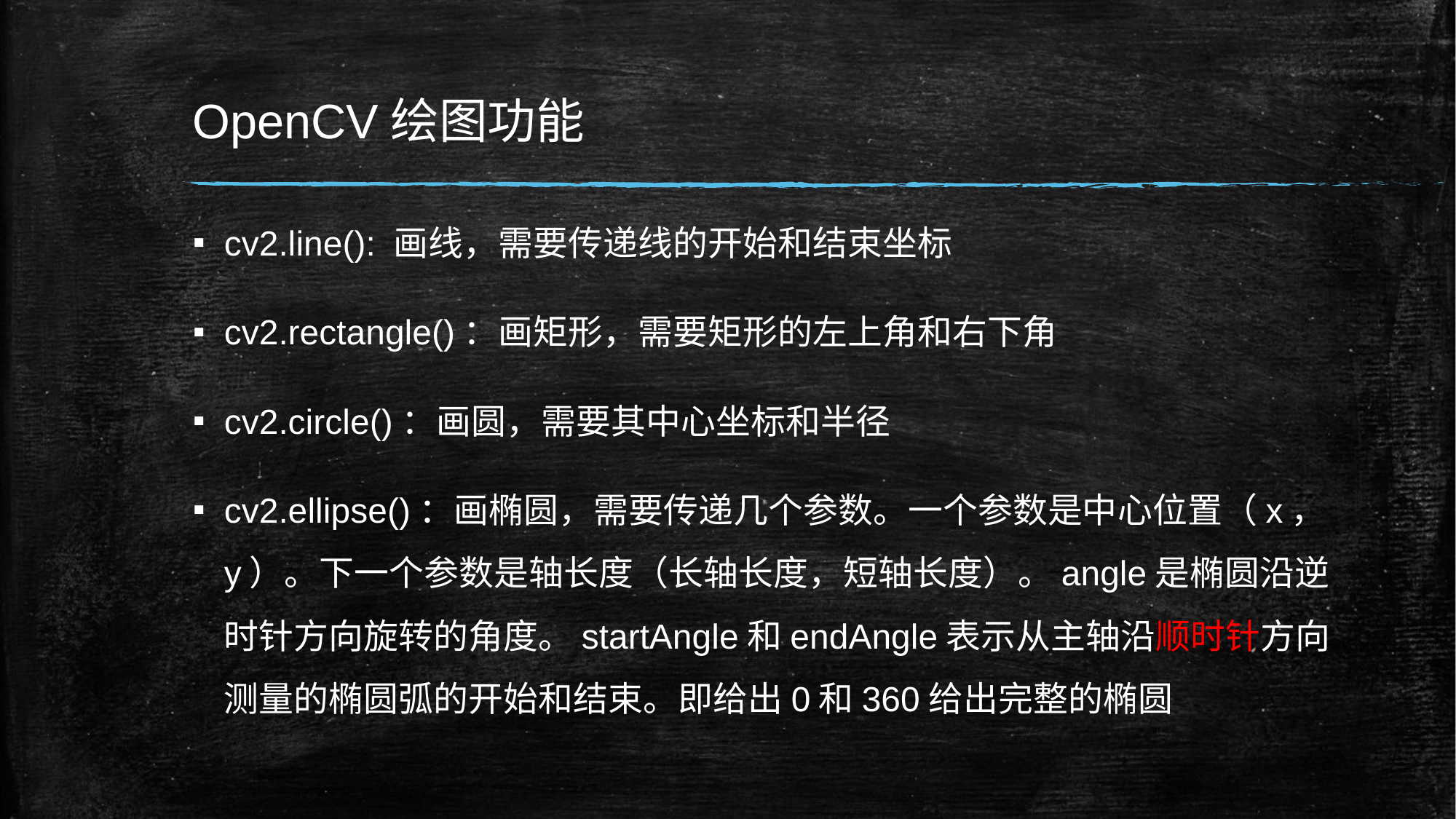

# OpenCV绘图功能
cv2.line(): 画线，需要传递线的开始和结束坐标
cv2.rectangle()：画矩形，需要矩形的左上角和右下角
cv2.circle()：画圆，需要其中心坐标和半径
cv2.ellipse()：画椭圆，需要传递几个参数。一个参数是中心位置（x，y）。下一个参数是轴长度（长轴长度，短轴长度）。angle是椭圆沿逆时针方向旋转的角度。startAngle和endAngle表示从主轴沿顺时针方向测量的椭圆弧的开始和结束。即给出0和360给出完整的椭圆